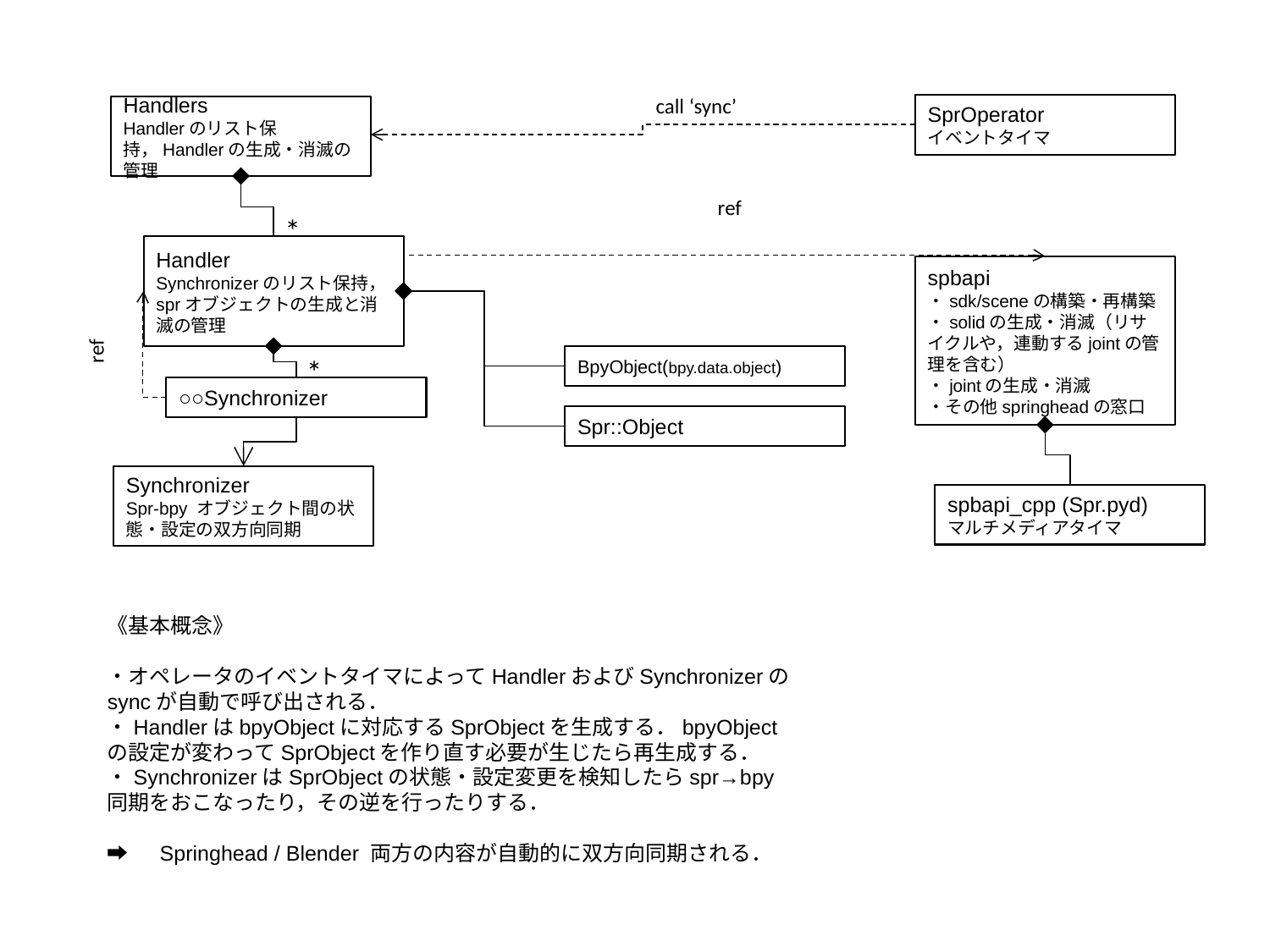

call ‘sync’
SprOperator
イベントタイマ
Handlers
Handlerのリスト保持，Handlerの生成・消滅の管理
ref
*
Handler
Synchronizerのリスト保持，sprオブジェクトの生成と消滅の管理
spbapi
・sdk/sceneの構築・再構築
・solidの生成・消滅（リサイクルや，連動するjointの管理を含む）
・jointの生成・消滅
・その他springheadの窓口
ref
*
BpyObject(bpy.data.object)
○○Synchronizer
Spr::Object
Synchronizer
Spr-bpy オブジェクト間の状態・設定の双方向同期
spbapi_cpp (Spr.pyd)
マルチメディアタイマ
《基本概念》

・オペレータのイベントタイマによってHandlerおよびSynchronizerのsyncが自動で呼び出される．
・HandlerはbpyObjectに対応するSprObjectを生成する．bpyObjectの設定が変わってSprObjectを作り直す必要が生じたら再生成する．
・SynchronizerはSprObjectの状態・設定変更を検知したらspr→bpy同期をおこなったり，その逆を行ったりする．

➡　Springhead / Blender 両方の内容が自動的に双方向同期される．